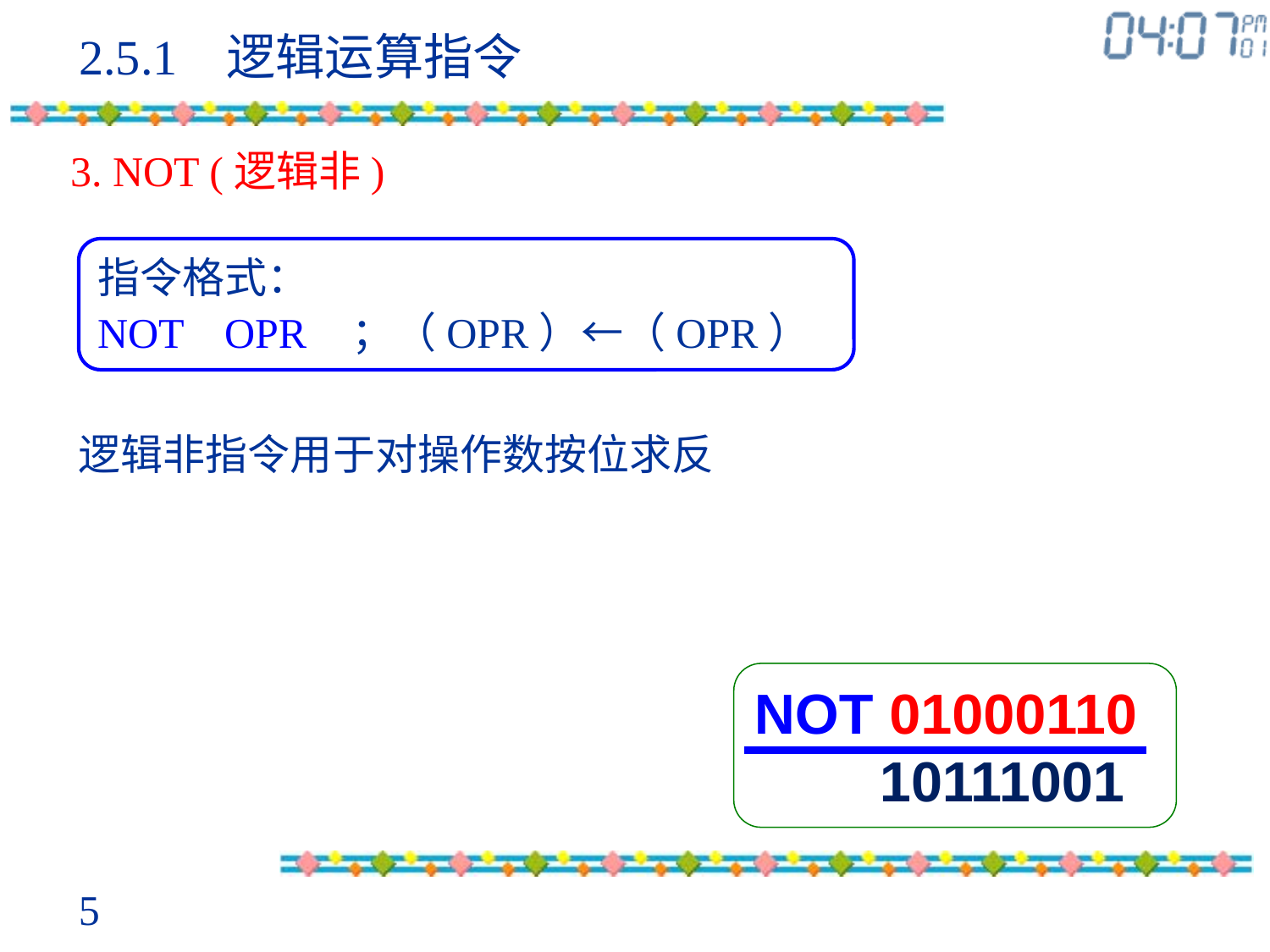

# 2.5.1   逻辑运算指令
3. NOT (逻辑非)
指令格式：
NOT	OPR	；（OPR）←（OPR）
逻辑非指令用于对操作数按位求反
NOT 01000110
        10111001